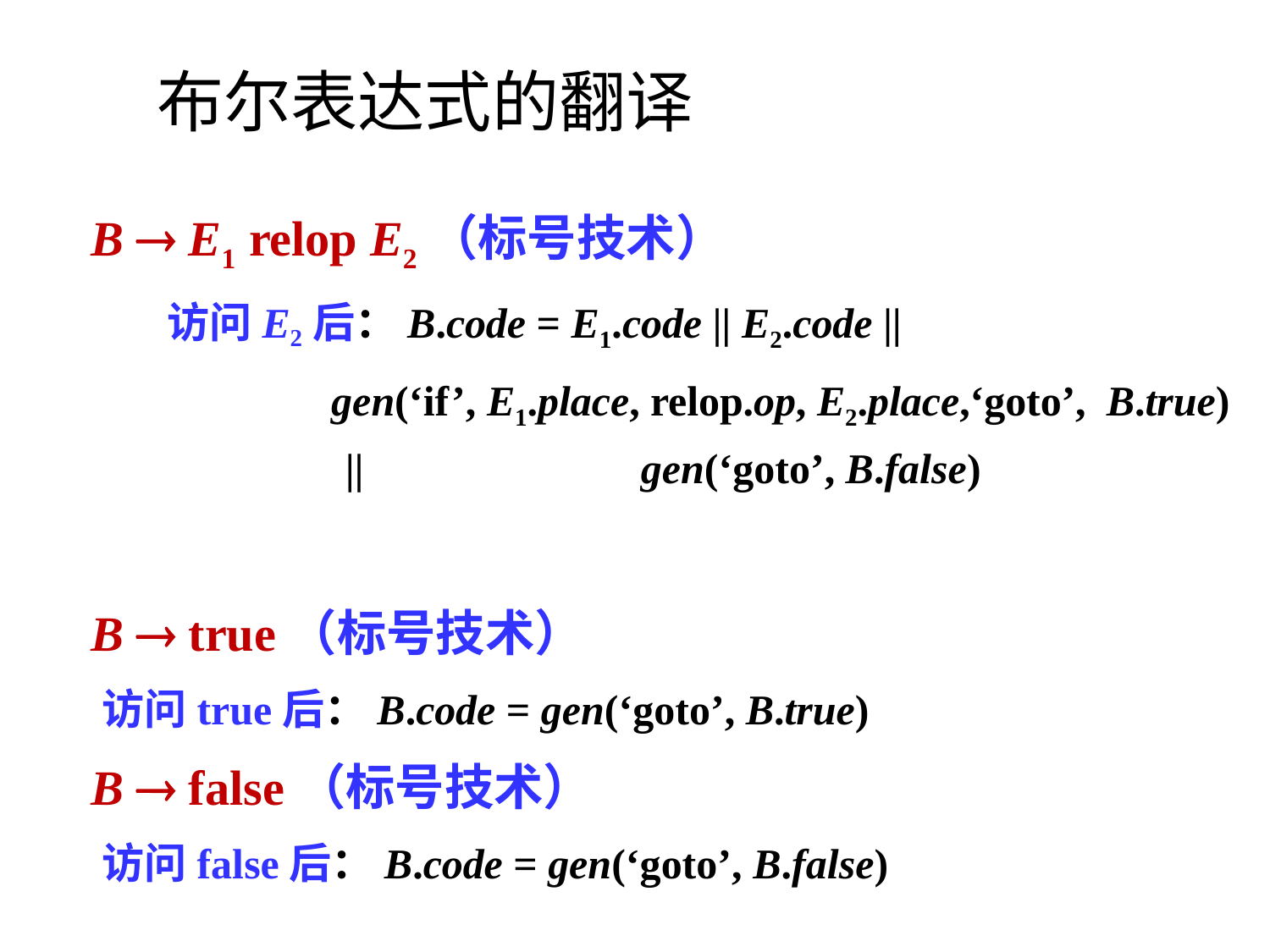

# 布尔表达式的翻译
B → E1 relop E2（标号技术）
访问E2后：B.code = E1.code || E2.code ||
gen(‘if’, E1.place, relop.op, E2.place,‘goto’, B.true)
||	gen(‘goto’, B.false)

B → true（标号技术）
访问true后：B.code = gen(‘goto’, B.true)
B → false（标号技术）
访问false后：B.code = gen(‘goto’, B.false)
33